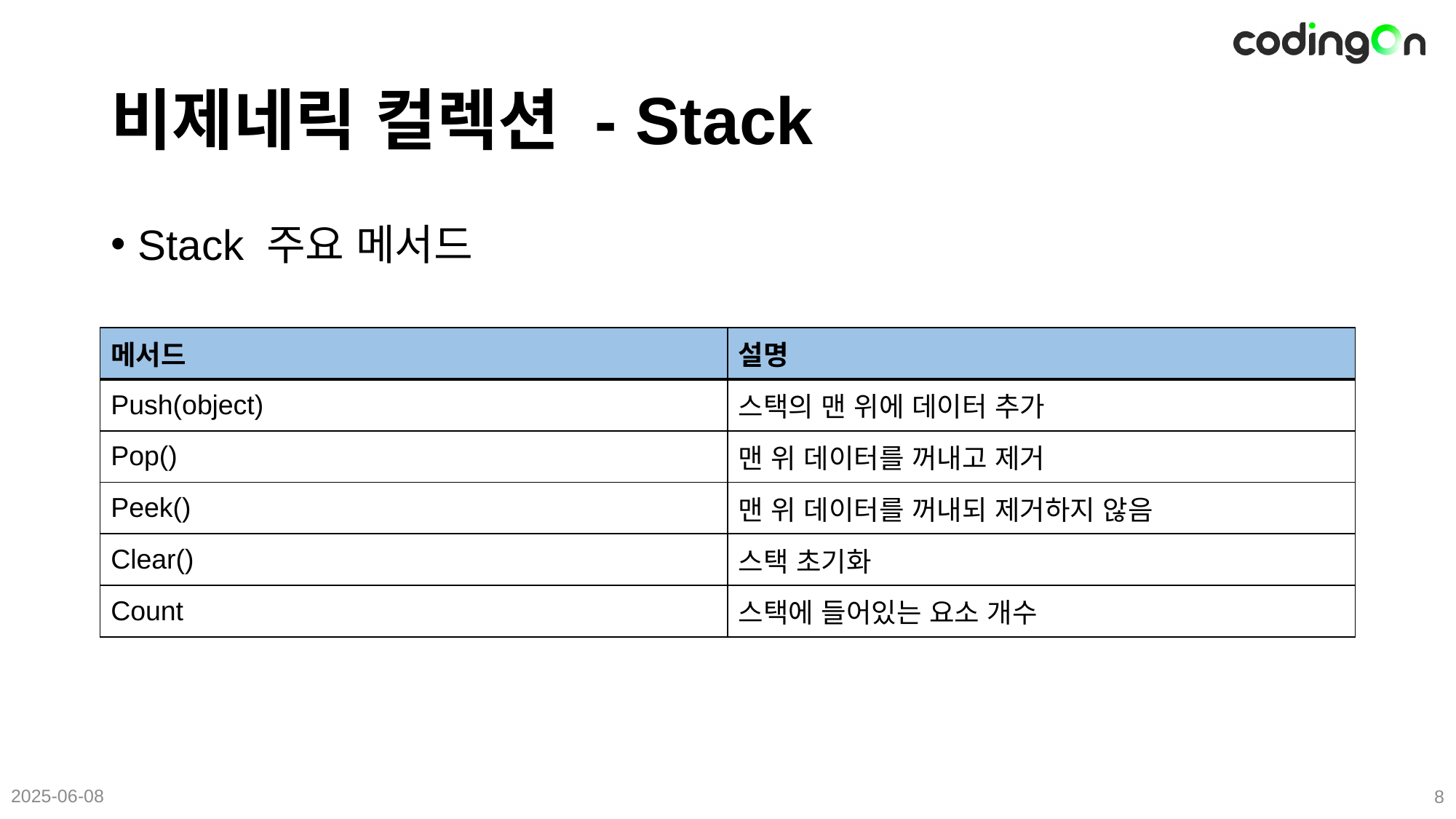

# 비제네릭 컬렉션 - Stack
Stack 주요 메서드

| 메서드 | 설명 |
| --- | --- |
| Push(object) | 스택의 맨 위에 데이터 추가 |
| Pop() | 맨 위 데이터를 꺼내고 제거 |
| Peek() | 맨 위 데이터를 꺼내되 제거하지 않음 |
| Clear() | 스택 초기화 |
| Count | 스택에 들어있는 요소 개수 |
2025-06-08
8